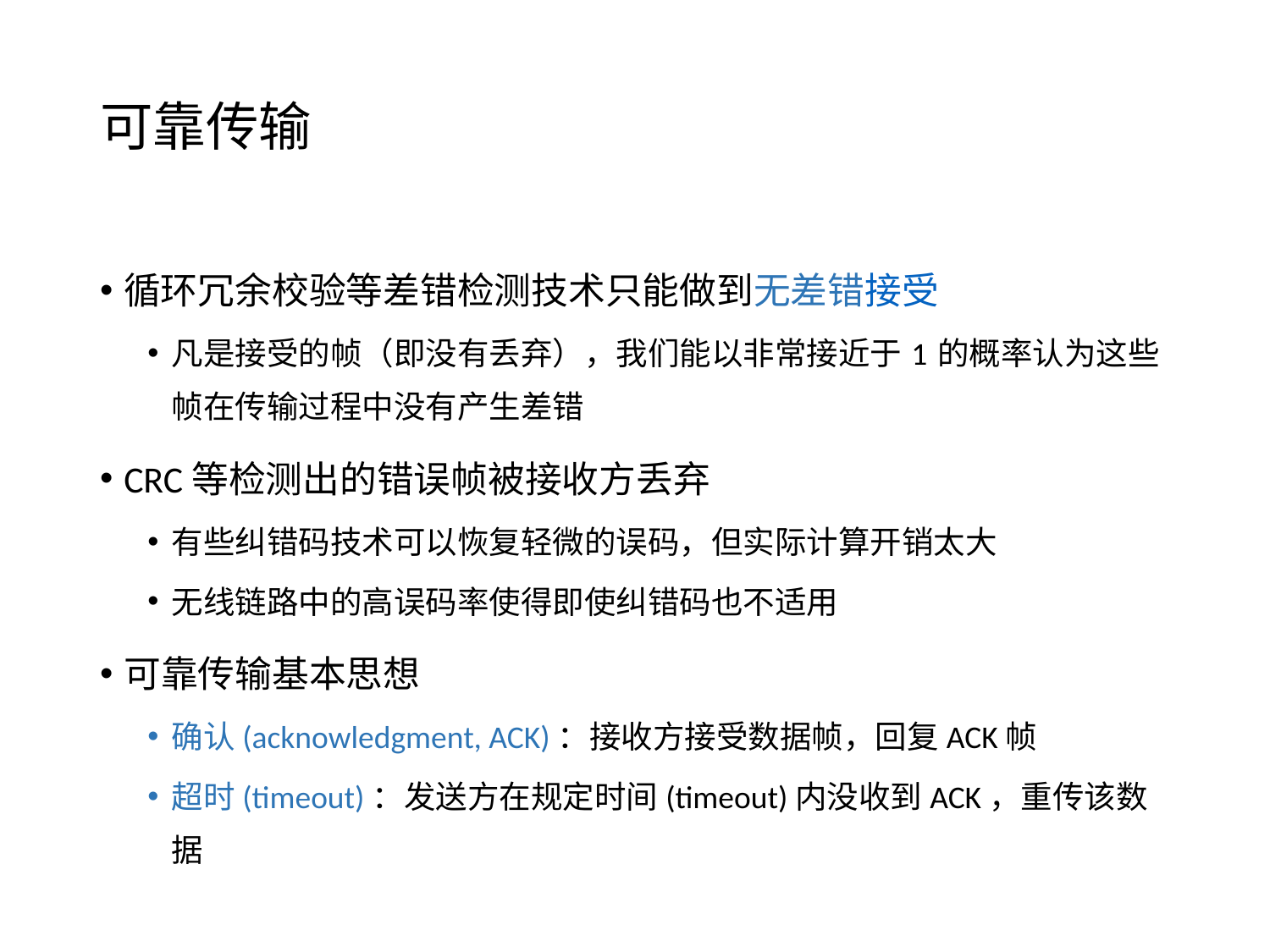

# 可靠传输
循环冗余校验等差错检测技术只能做到无差错接受
凡是接受的帧（即没有丢弃），我们能以非常接近于 1 的概率认为这些帧在传输过程中没有产生差错
CRC等检测出的错误帧被接收方丢弃
有些纠错码技术可以恢复轻微的误码，但实际计算开销太大
无线链路中的高误码率使得即使纠错码也不适用
可靠传输基本思想
确认(acknowledgment, ACK)：接收方接受数据帧，回复ACK帧
超时(timeout)：发送方在规定时间(timeout)内没收到ACK，重传该数据

23